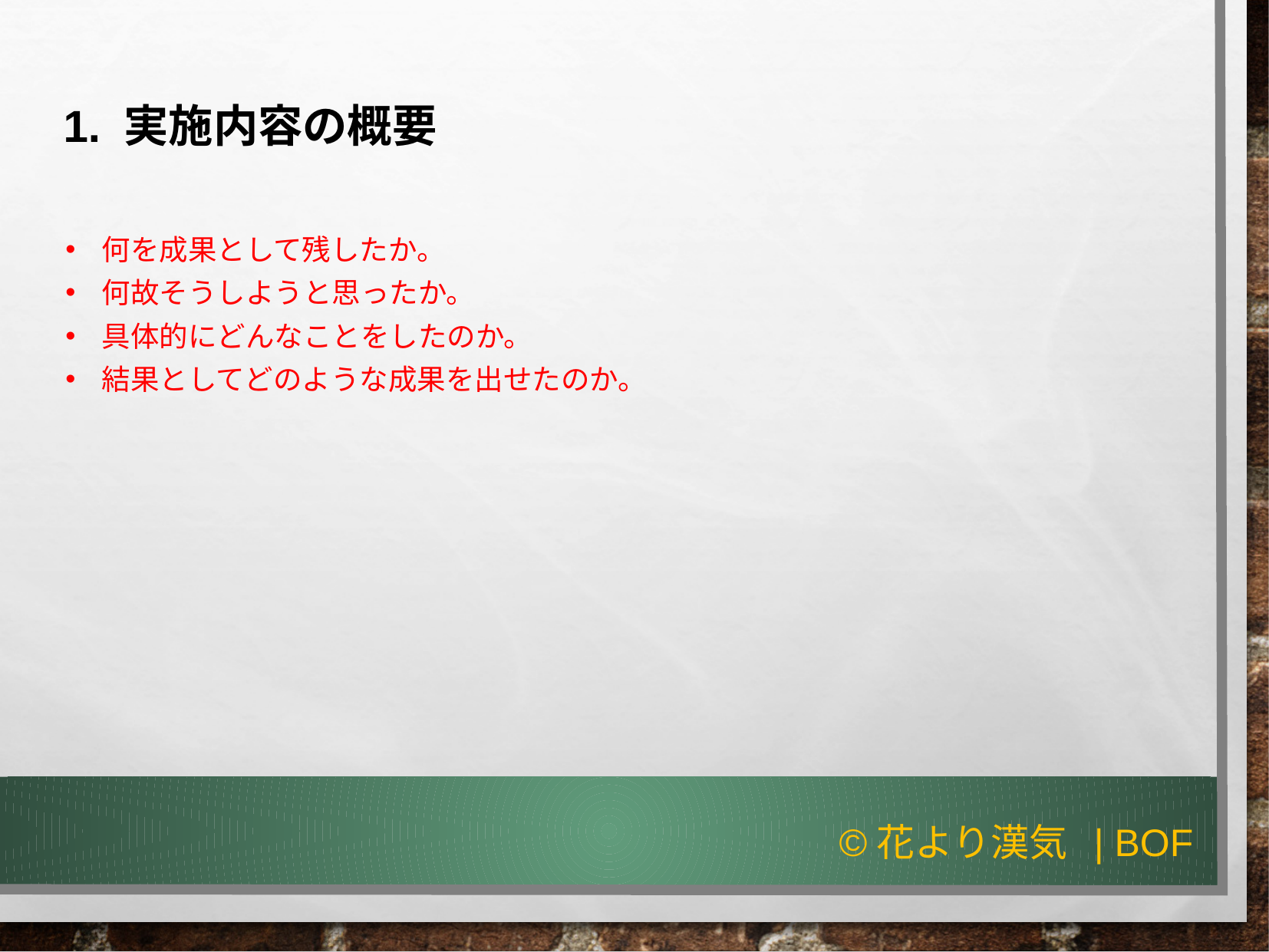

1. 実施内容の概要
何を成果として残したか。
何故そうしようと思ったか。
具体的にどんなことをしたのか。
結果としてどのような成果を出せたのか。

©花より漢気  | BOF